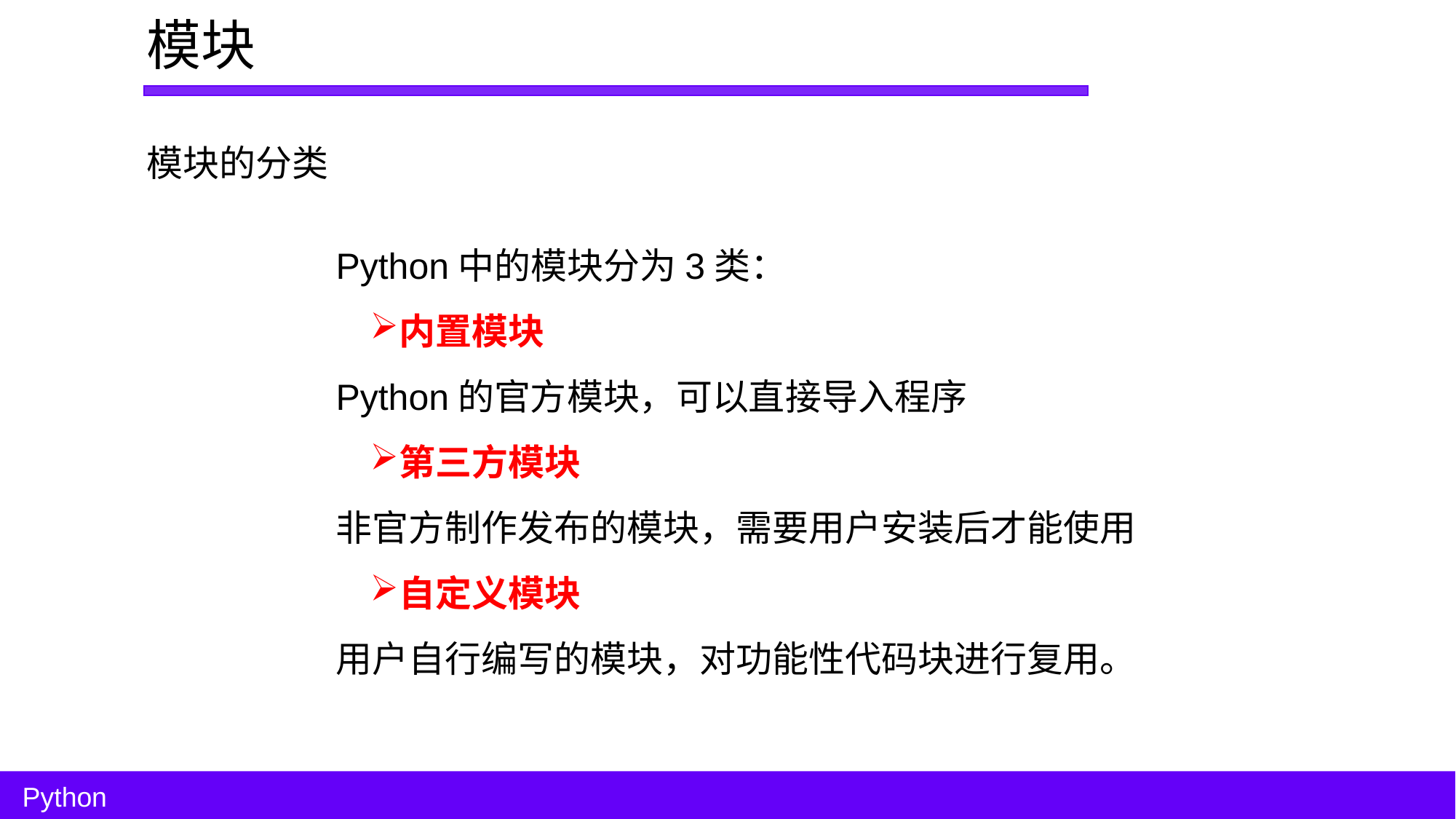

模块
模块的分类
Python中的模块分为3类：
内置模块
Python的官方模块，可以直接导入程序
第三方模块
非官方制作发布的模块，需要用户安装后才能使用
自定义模块
用户自行编写的模块，对功能性代码块进行复用。